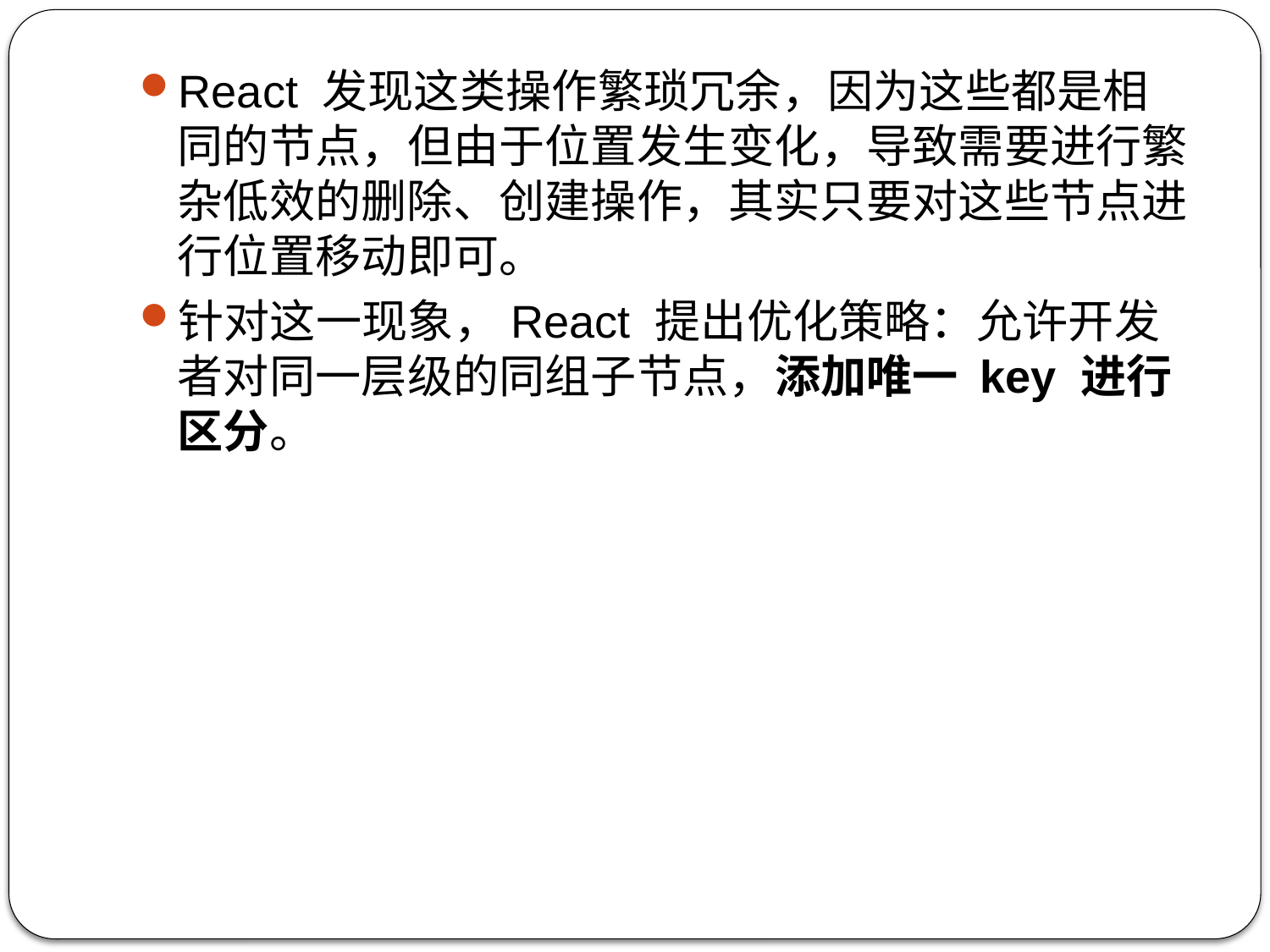

React 发现这类操作繁琐冗余，因为这些都是相同的节点，但由于位置发生变化，导致需要进行繁杂低效的删除、创建操作，其实只要对这些节点进行位置移动即可。
针对这一现象，React 提出优化策略：允许开发者对同一层级的同组子节点，添加唯一 key 进行区分。